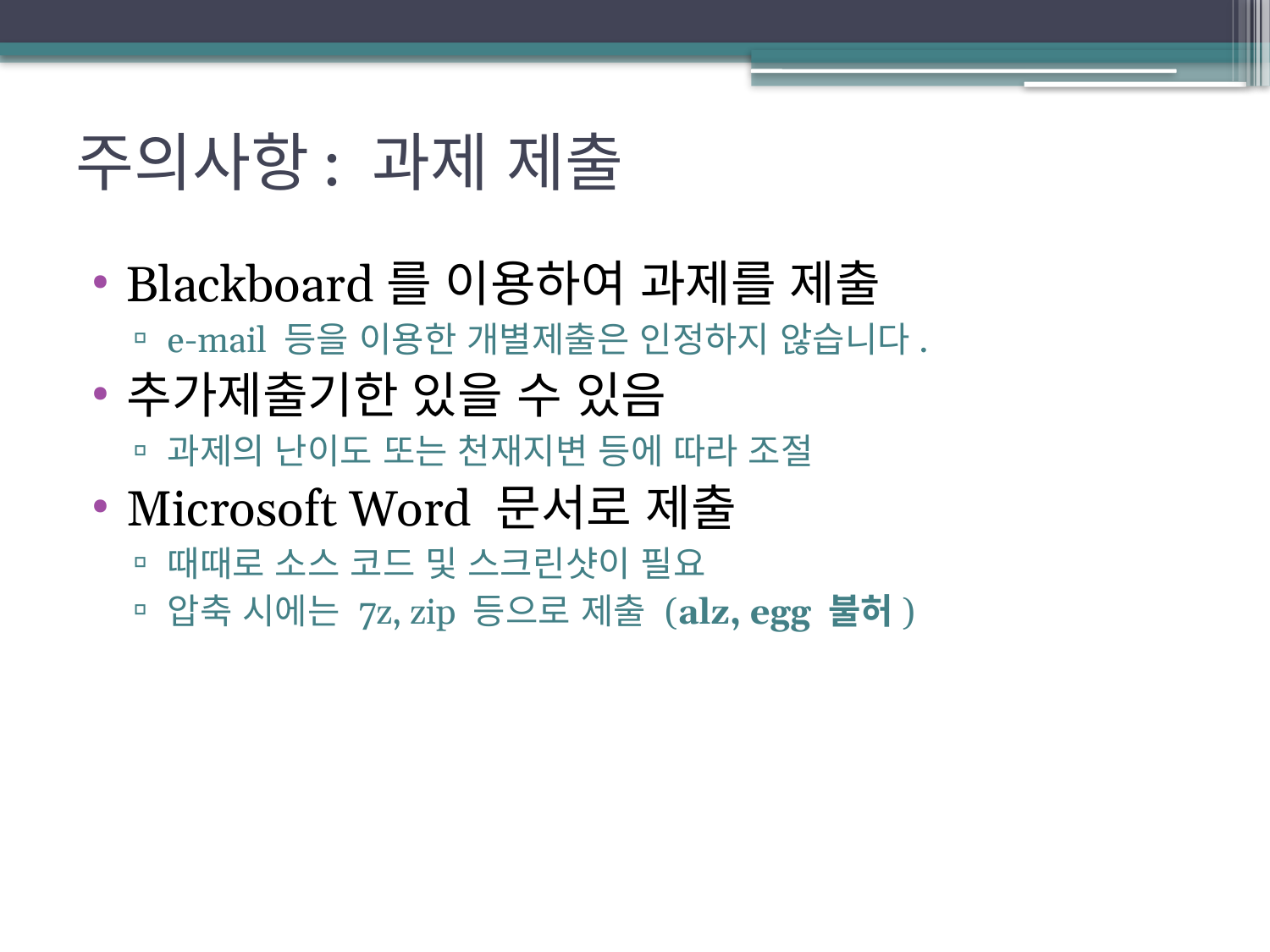

# 주의사항: 과제 제출
Blackboard를 이용하여 과제를 제출
e-mail 등을 이용한 개별제출은 인정하지 않습니다.
추가제출기한 있을 수 있음
과제의 난이도 또는 천재지변 등에 따라 조절
Microsoft Word 문서로 제출
때때로 소스 코드 및 스크린샷이 필요
압축 시에는 7z, zip 등으로 제출 (alz, egg 불허)